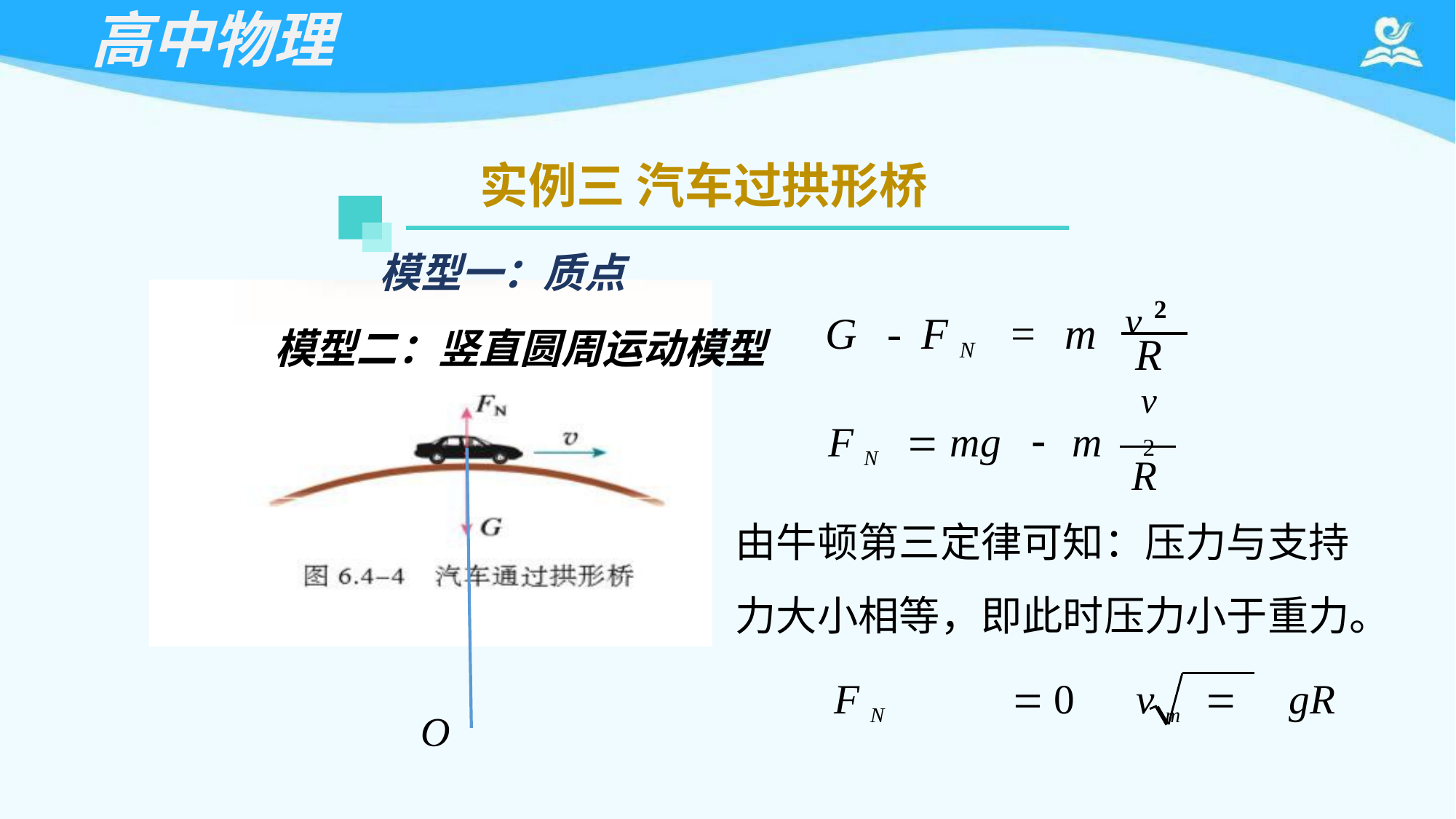

# 高中物理
实例三 汽车过拱形桥

模型一：质点
模型二：竖直圆周运动模型

v 2

G	-	F N	=	m

R
v 2
F N	=	mg	−	m

R

由牛顿第三定律可知：压力与支持 力大小相等，即此时压力小于重力。
F N	=	0	v m	=	gR

O